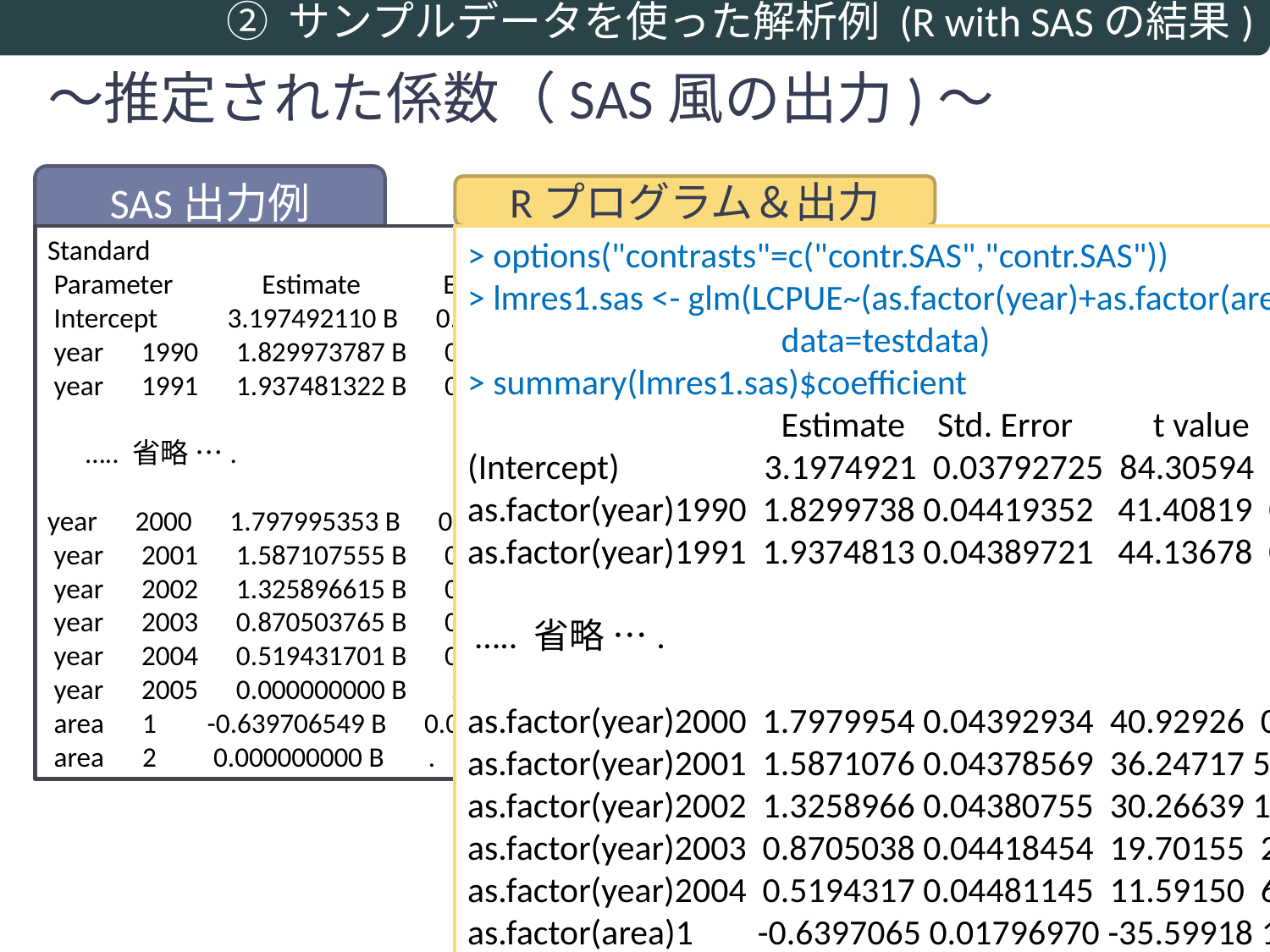

② サンプルデータを使った解析例 (R with SASの結果)
# ～推定された係数（SAS風の出力)～
SAS出力例
Standard
 Parameter              Estimate             Error    t Value    Pr > |t|
 Intercept           3.197492110 B      0.03792725      84.31      <.0001
 year      1990      1.829973787 B      0.04419352      41.41      <.0001
 year      1991      1.937481322 B      0.04389721      44.14      <.0001

      ….. 省略 ….

year      2000      1.797995353 B      0.04392934      40.93      <.0001
 year      2001      1.587107555 B      0.04378569      36.25      <.0001
 year      2002      1.325896615 B      0.04380755      30.27      <.0001
 year      2003      0.870503765 B      0.04418454      19.70      <.0001
 year      2004      0.519431701 B      0.04481145      11.59      <.0001
 year      2005      0.000000000 B       .                .         .
 area      1        -0.639706549 B      0.01796970     -35.60      <.0001
 area      2         0.000000000 B       .                .         .
Rプログラム＆出力
> options("contrasts"=c("contr.SAS","contr.SAS"))
> lmres1.sas <- glm(LCPUE~(as.factor(year)+as.factor(area)),
                                       data=testdata)
> summary(lmres1.sas)$coefficient
                                       Estimate    Std. Error          t value      Pr(>|t|)
(Intercept)                  3.1974921  0.03792725  84.30594  0.000000e+00
as.factor(year)1990  1.8299738 0.04419352   41.40819  0.000000e+00
as.factor(year)1991  1.9374813 0.04389721   44.13678  0.000000e+00

 ….. 省略 ….

as.factor(year)2000  1.7979954 0.04392934  40.92926  0.000000e+00
as.factor(year)2001  1.5871076 0.04378569  36.24717 5.099451e-276
as.factor(year)2002  1.3258966 0.04380755  30.26639 1.864100e-195
as.factor(year)2003  0.8705038 0.04418454  19.70155  2.413515e-85
as.factor(year)2004  0.5194317 0.04481145  11.59150  6.138315e-31
as.factor(area)1        -0.6397065 0.01796970 -35.59918 1.081338e-266